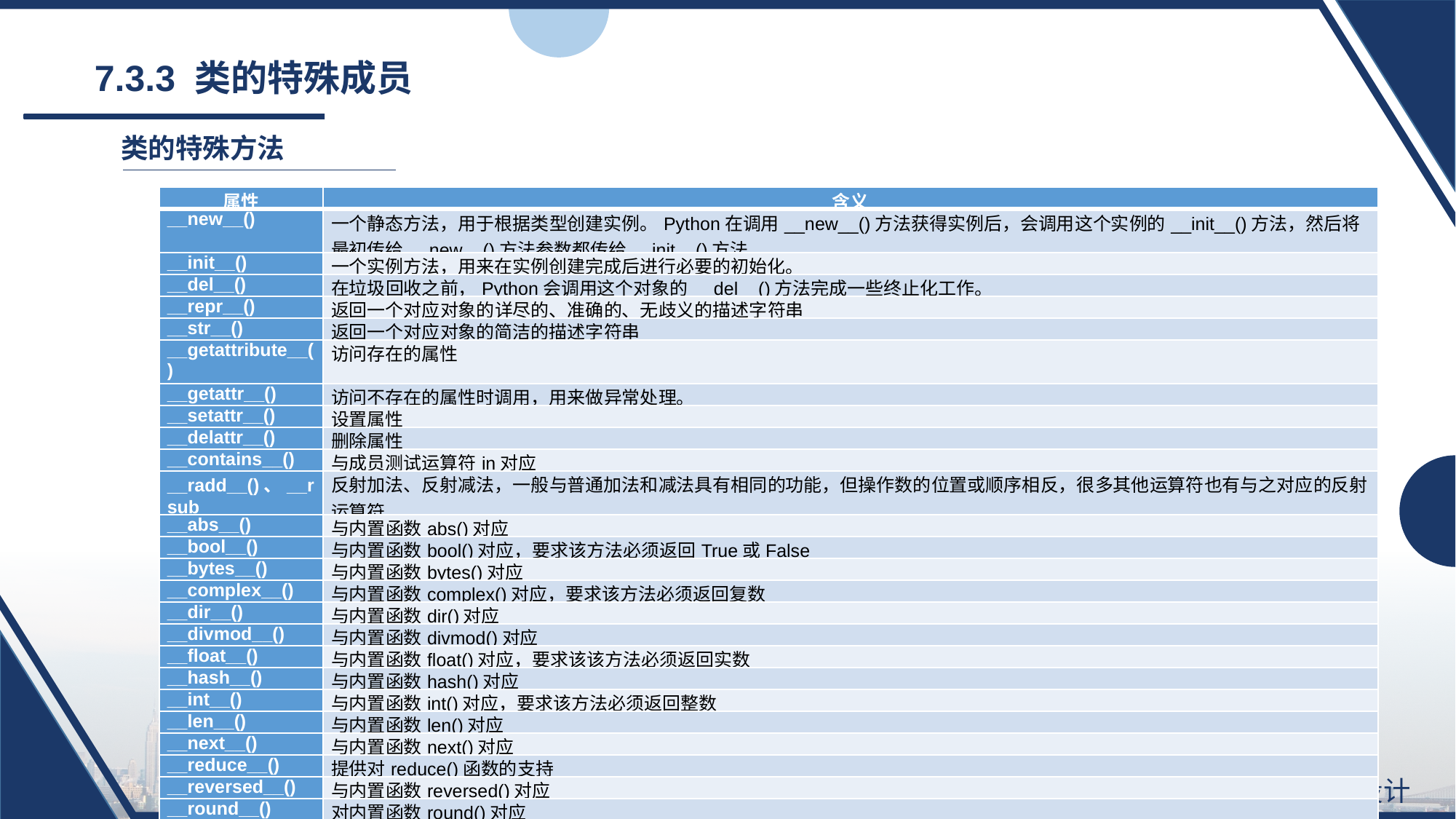

# 7.3.3 类的特殊成员
类的特殊方法
| 属性 | 含义 |
| --- | --- |
| \_\_new\_\_() | 一个静态方法，用于根据类型创建实例。Python在调用\_\_new\_\_()方法获得实例后，会调用这个实例的\_\_init\_\_()方法，然后将最初传给\_\_new\_\_()方法参数都传给\_\_init\_\_()方法 |
| \_\_init\_\_() | 一个实例方法，用来在实例创建完成后进行必要的初始化。 |
| \_\_del\_\_() | 在垃圾回收之前，Python会调用这个对象的\_\_del\_\_()方法完成一些终止化工作。 |
| \_\_repr\_\_() | 返回一个对应对象的详尽的、准确的、无歧义的描述字符串 |
| \_\_str\_\_() | 返回一个对应对象的简洁的描述字符串 |
| \_\_getattribute\_\_() | 访问存在的属性 |
| \_\_getattr\_\_() | 访问不存在的属性时调用，用来做异常处理。 |
| \_\_setattr\_\_() | 设置属性 |
| \_\_delattr\_\_() | 删除属性 |
| \_\_contains\_\_() | 与成员测试运算符in对应 |
| \_\_radd\_\_()、\_\_rsub\_\_ | 反射加法、反射减法，一般与普通加法和减法具有相同的功能，但操作数的位置或顺序相反，很多其他运算符也有与之对应的反射运算符 |
| \_\_abs\_\_() | 与内置函数abs()对应 |
| \_\_bool\_\_() | 与内置函数bool()对应，要求该方法必须返回True或False |
| \_\_bytes\_\_() | 与内置函数bytes()对应 |
| \_\_complex\_\_() | 与内置函数complex()对应，要求该方法必须返回复数 |
| \_\_dir\_\_() | 与内置函数dir()对应 |
| \_\_divmod\_\_() | 与内置函数divmod()对应 |
| \_\_float\_\_() | 与内置函数float()对应，要求该该方法必须返回实数 |
| \_\_hash\_\_() | 与内置函数hash()对应 |
| \_\_int\_\_() | 与内置函数int()对应，要求该方法必须返回整数 |
| \_\_len\_\_() | 与内置函数len()对应 |
| \_\_next\_\_() | 与内置函数next()对应 |
| \_\_reduce\_\_() | 提供对reduce()函数的支持 |
| \_\_reversed\_\_() | 与内置函数reversed()对应 |
| \_\_round\_\_() | 对内置函数round()对应 |